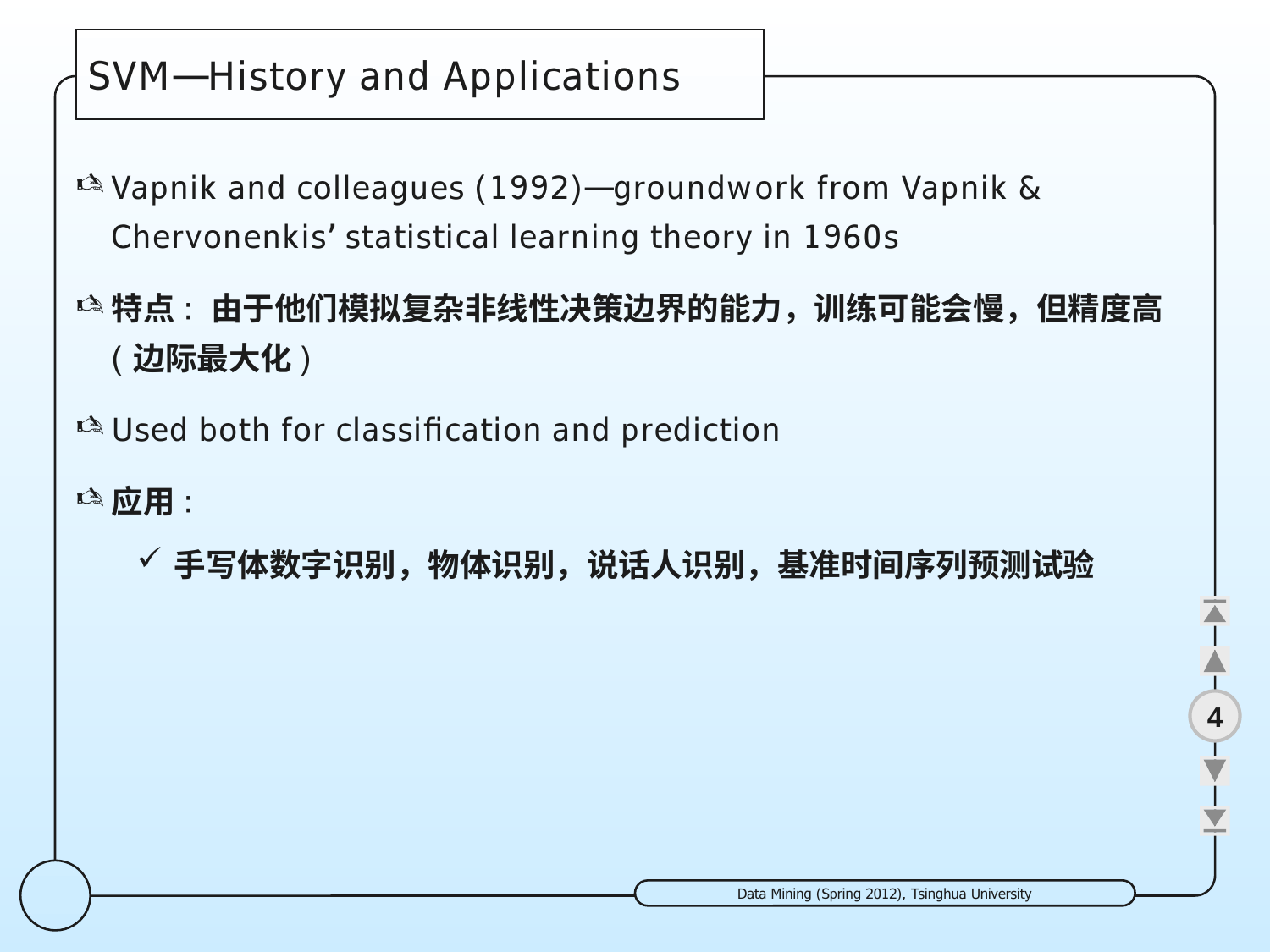

SVM—History and Applications
Vapnik and colleagues (1992)—groundwork from Vapnik & Chervonenkis’ statistical learning theory in 1960s
特点: 由于他们模拟复杂非线性决策边界的能力，训练可能会慢，但精度高 (边际最大化)
Used both for classification and prediction
应用:
手写体数字识别，物体识别，说话人识别，基准时间序列预测试验